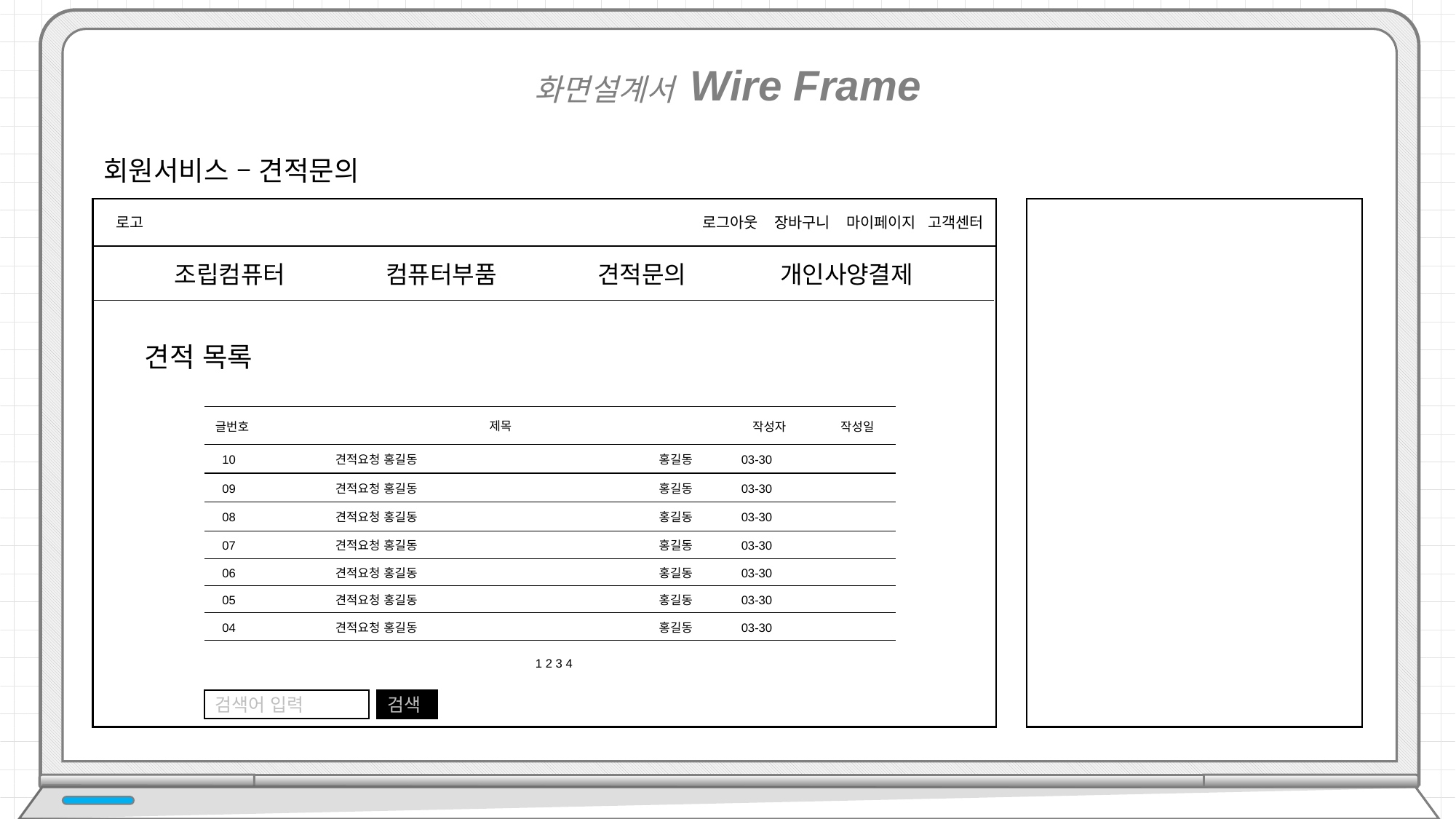

화면설계서 Wire Frame
회원서비스 – 견적문의

로그아웃    장바구니    마이페이지   고객센터
로고
조립컴퓨터               컴퓨터부품               견적문의              개인사양결제
견적 목록
제목
글번호
작성자
작성일
  10                            견적요청 홍길동                                                                      홍길동             03-30
  09                            견적요청 홍길동                                                                      홍길동             03-30
  08                            견적요청 홍길동                                                                      홍길동             03-30
  07                            견적요청 홍길동                                                                      홍길동             03-30
  06                            견적요청 홍길동                                                                      홍길동             03-30
  05                            견적요청 홍길동                                                                      홍길동             03-30
  04                            견적요청 홍길동                                                                      홍길동             03-30
1 2 3 4
검색어 입력
검색